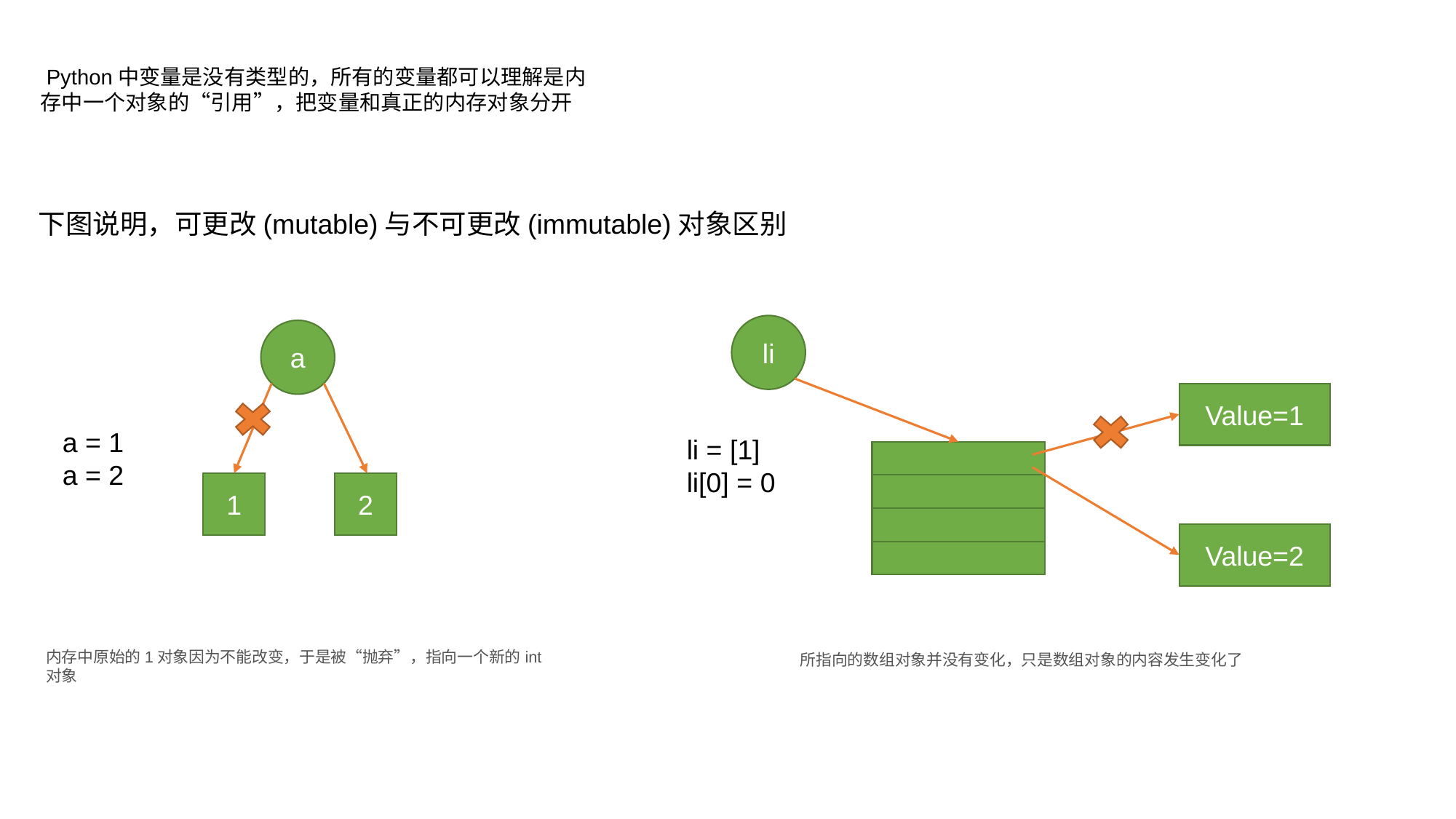

Python中变量是没有类型的，所有的变量都可以理解是内存中一个对象的“引用”，把变量和真正的内存对象分开
下图说明，可更改(mutable)与不可更改(immutable)对象区别
li
a
Value=1

a = 1
a = 2
li = [1]
li[0] = 0

2
1
Value=2
内存中原始的1对象因为不能改变，于是被“抛弃”，指向一个新的int对象
所指向的数组对象并没有变化，只是数组对象的内容发生变化了